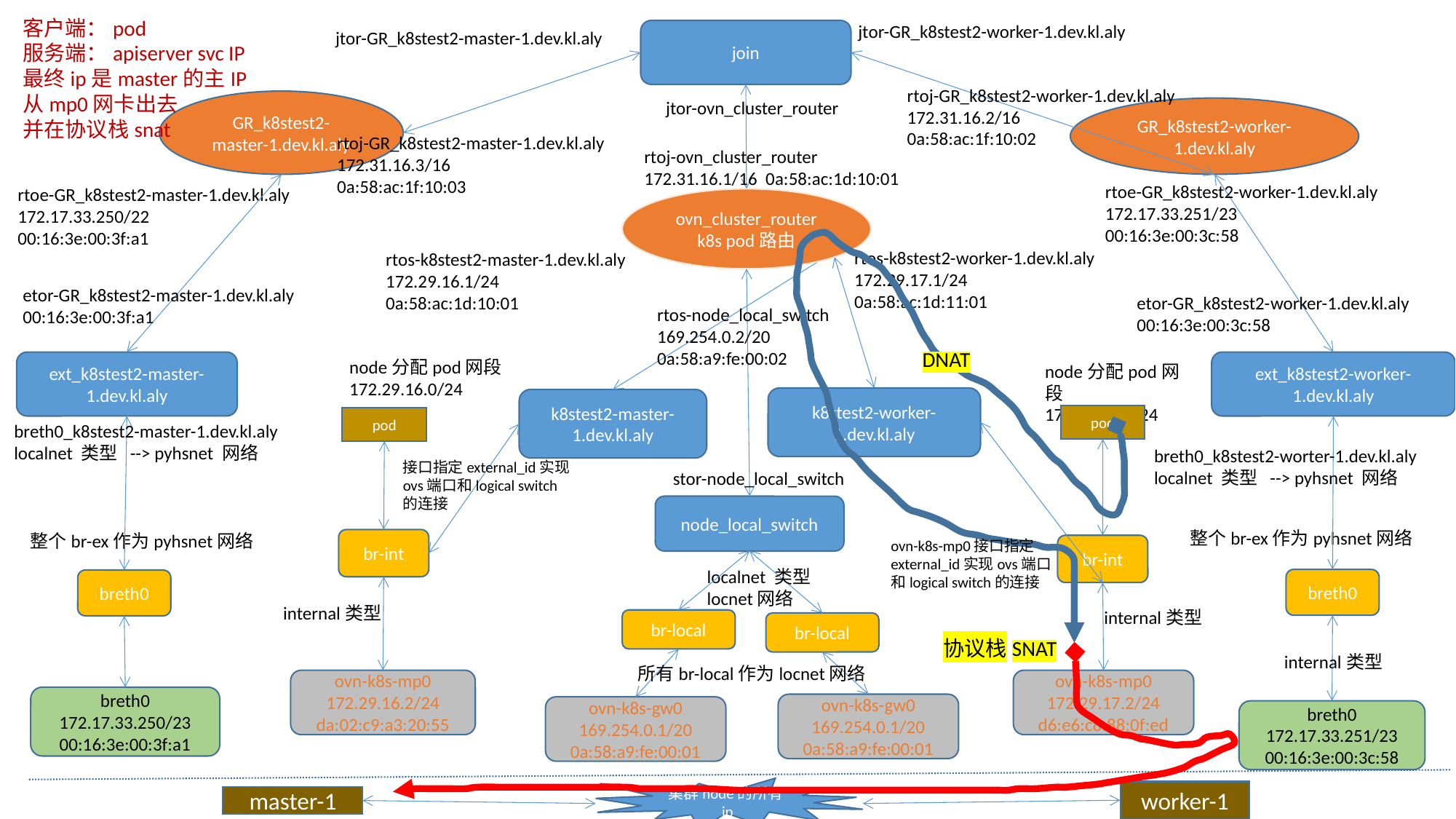

客户端：pod
服务端：apiserver svc IP
最终ip是master的主IP
从mp0网卡出去
并在协议栈snat
jtor-GR_k8stest2-worker-1.dev.kl.aly
join
jtor-GR_k8stest2-master-1.dev.kl.aly
rtoj-GR_k8stest2-worker-1.dev.kl.aly
172.31.16.2/16
0a:58:ac:1f:10:02
GR_k8stest2-master-1.dev.kl.aly
jtor-ovn_cluster_router
GR_k8stest2-worker-1.dev.kl.aly
rtoj-GR_k8stest2-master-1.dev.kl.aly
172.31.16.3/16
0a:58:ac:1f:10:03
rtoj-ovn_cluster_router
172.31.16.1/16  0a:58:ac:1d:10:01
rtoe-GR_k8stest2-worker-1.dev.kl.aly
172.17.33.251/23
00:16:3e:00:3c:58
rtoe-GR_k8stest2-master-1.dev.kl.aly
172.17.33.250/22
00:16:3e:00:3f:a1
ovn_cluster_router
k8s pod路由

rtos-k8stest2-worker-1.dev.kl.aly
172.29.17.1/24
0a:58:ac:1d:11:01
rtos-k8stest2-master-1.dev.kl.aly
172.29.16.1/24
0a:58:ac:1d:10:01
etor-GR_k8stest2-master-1.dev.kl.aly
00:16:3e:00:3f:a1
etor-GR_k8stest2-worker-1.dev.kl.aly
00:16:3e:00:3c:58
rtos-node_local_switch
169.254.0.2/20
0a:58:a9:fe:00:02
DNAT
node分配pod网段
172.29.16.0/24
ext_k8stest2-master-1.dev.kl.aly
ext_k8stest2-worker-1.dev.kl.aly
node分配pod网段
172.29.17.0/24
k8stest2-worker-1.dev.kl.aly
k8stest2-master-1.dev.kl.aly
pod
pod
breth0_k8stest2-master-1.dev.kl.aly
localnet 类型  --> pyhsnet 网络
breth0_k8stest2-worter-1.dev.kl.aly
localnet 类型  --> pyhsnet 网络
接口指定external_id实现ovs端口和logical switch的连接
stor-node_local_switch
node_local_switch
整个br-ex作为pyhsnet网络
整个br-ex作为pyhsnet网络
br-int
ovn-k8s-mp0接口指定external_id实现ovs端口和logical switch的连接
br-int
localnet 类型
locnet网络
breth0
breth0
internal类型
internal类型
br-local
br-local
协议栈SNAT
internal类型

所有br-local作为locnet网络
ovn-k8s-mp0
172.29.16.2/24
da:02:c9:a3:20:55
ovn-k8s-mp0
172.29.17.2/24
d6:e6:c8:88:0f:ed
breth0
172.17.33.250/23
00:16:3e:00:3f:a1
ovn-k8s-gw0
169.254.0.1/20
0a:58:a9:fe:00:01
ovn-k8s-gw0
169.254.0.1/20
0a:58:a9:fe:00:01
breth0
172.17.33.251/23
00:16:3e:00:3c:58
集群node的所有ip
worker-1
master-1